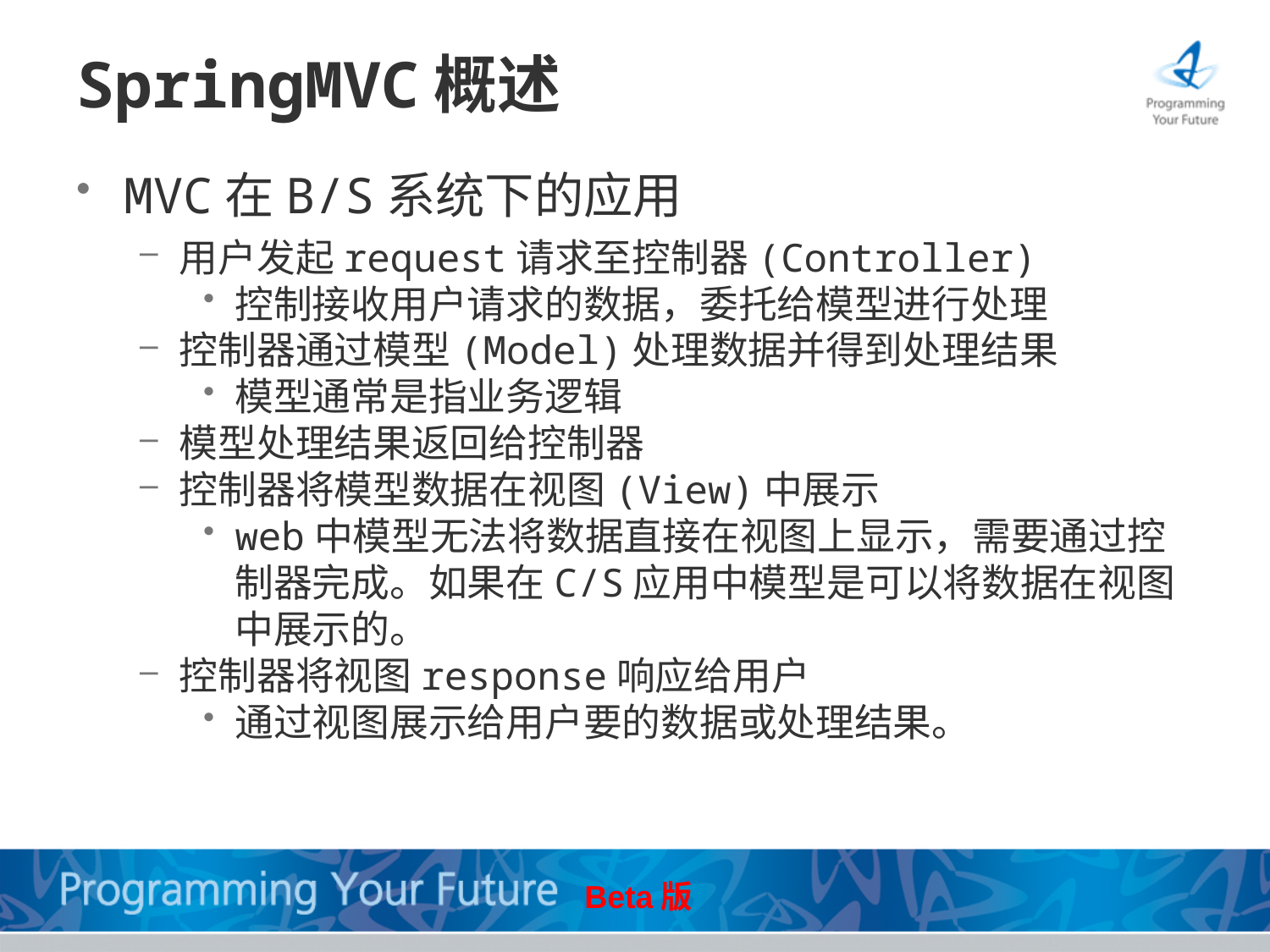

# SpringMVC概述
MVC在B/S系统下的应用
用户发起request请求至控制器(Controller)
控制接收用户请求的数据，委托给模型进行处理
控制器通过模型(Model)处理数据并得到处理结果
模型通常是指业务逻辑
模型处理结果返回给控制器
控制器将模型数据在视图(View)中展示
web中模型无法将数据直接在视图上显示，需要通过控制器完成。如果在C/S应用中模型是可以将数据在视图中展示的。
控制器将视图response响应给用户
通过视图展示给用户要的数据或处理结果。